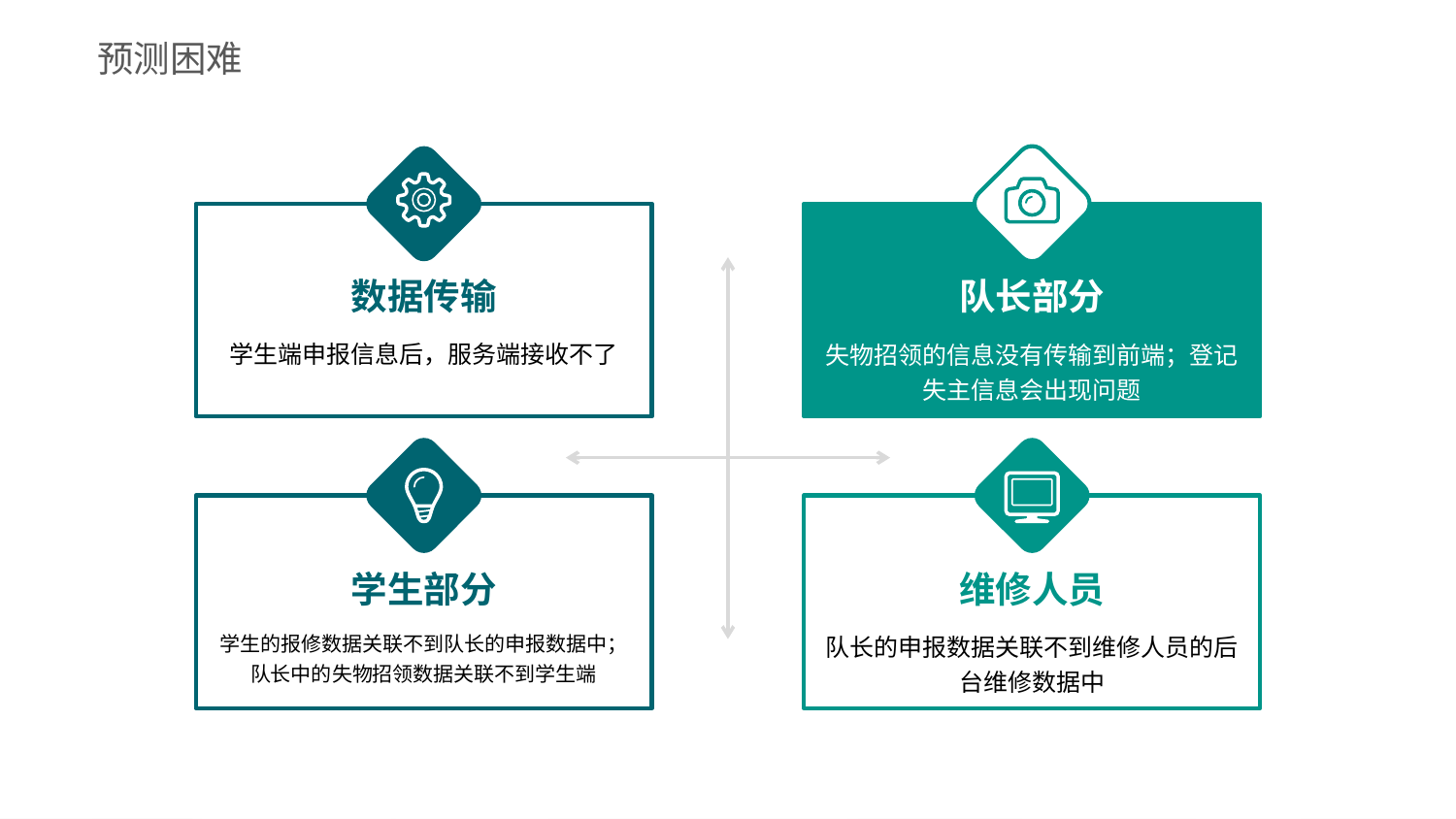

预测困难

数据传输
学生端申报信息后，服务端接收不了

队长部分
失物招领的信息没有传输到前端；登记失主信息会出现问题

维修人员
队长的申报数据关联不到维修人员的后台维修数据中

学生部分
学生的报修数据关联不到队长的申报数据中；队长中的失物招领数据关联不到学生端